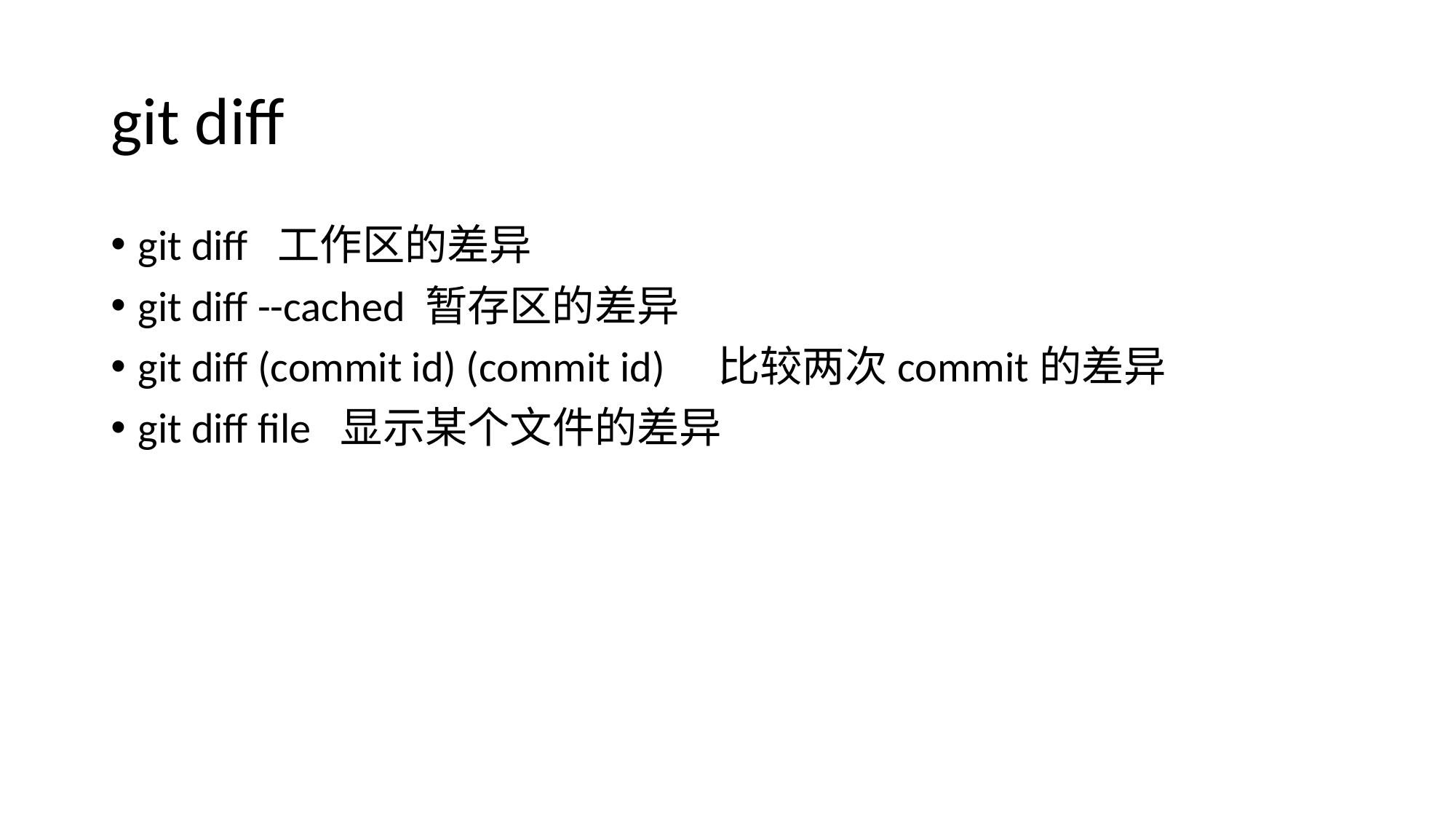

# git diff
git diff  工作区的差异
git diff --cached 暂存区的差异
git diff (commit id) (commit id)　比较两次commit的差异
git diff file  显示某个文件的差异